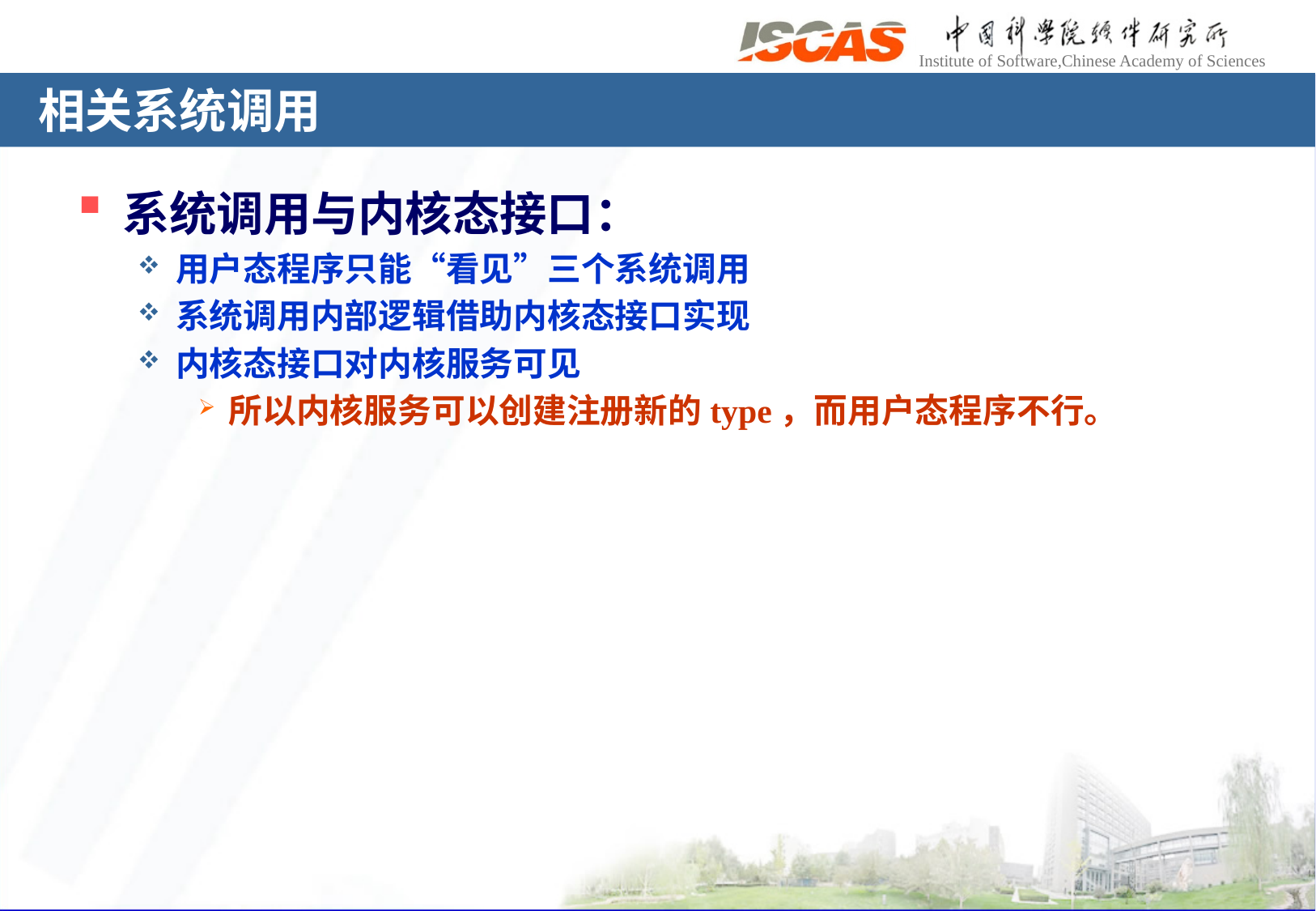

# 相关系统调用
系统调用与内核态接口：
用户态程序只能“看见”三个系统调用
系统调用内部逻辑借助内核态接口实现
内核态接口对内核服务可见
所以内核服务可以创建注册新的type，而用户态程序不行。